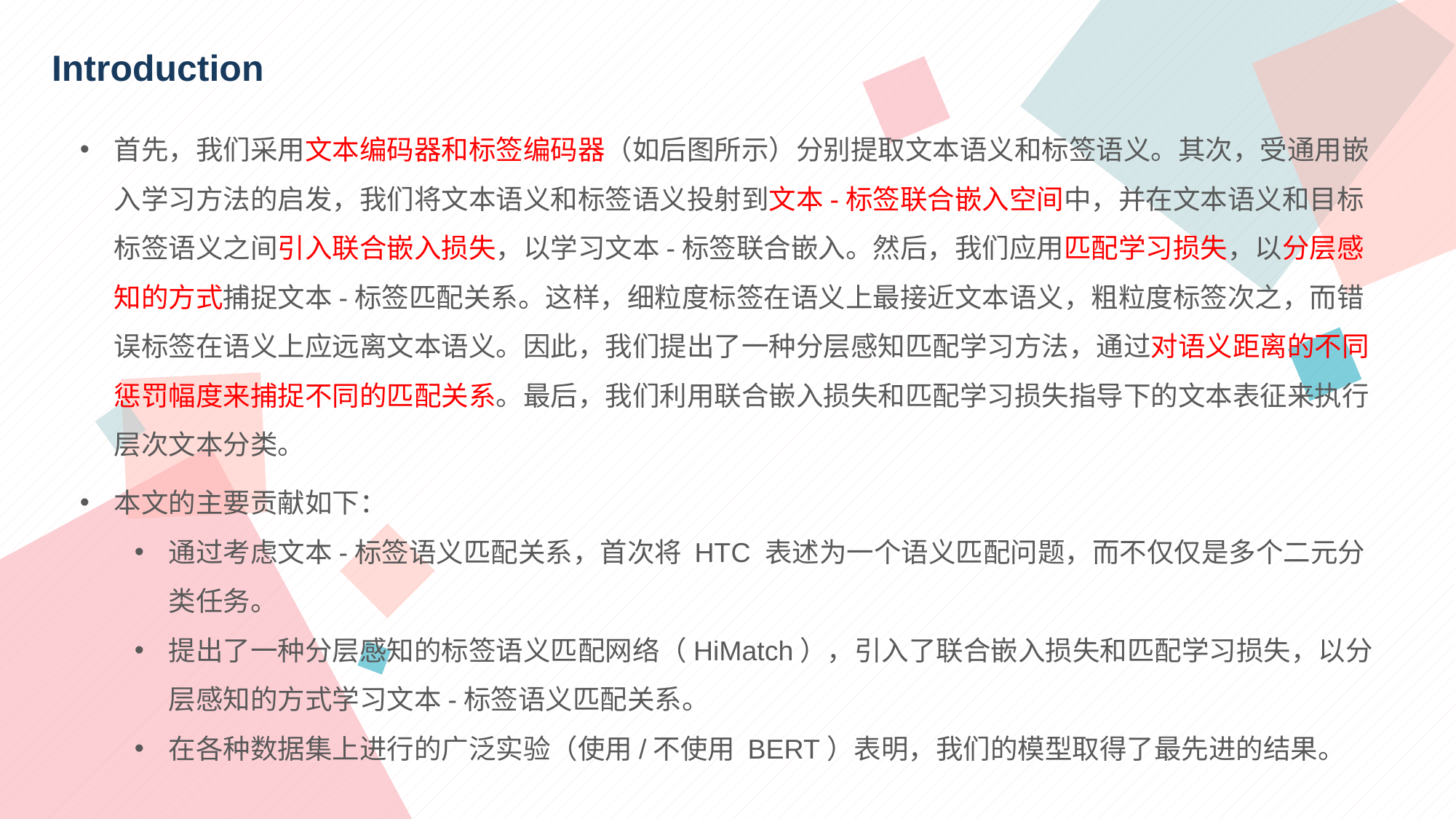

Introduction
首先，我们采用文本编码器和标签编码器（如后图所示）分别提取文本语义和标签语义。其次，受通用嵌入学习方法的启发，我们将文本语义和标签语义投射到文本-标签联合嵌入空间中，并在文本语义和目标标签语义之间引入联合嵌入损失，以学习文本-标签联合嵌入。然后，我们应用匹配学习损失，以分层感知的方式捕捉文本-标签匹配关系。这样，细粒度标签在语义上最接近文本语义，粗粒度标签次之，而错误标签在语义上应远离文本语义。因此，我们提出了一种分层感知匹配学习方法，通过对语义距离的不同惩罚幅度来捕捉不同的匹配关系。最后，我们利用联合嵌入损失和匹配学习损失指导下的文本表征来执行层次文本分类。
本文的主要贡献如下：
通过考虑文本-标签语义匹配关系，首次将 HTC 表述为一个语义匹配问题，而不仅仅是多个二元分类任务。
提出了一种分层感知的标签语义匹配网络（HiMatch），引入了联合嵌入损失和匹配学习损失，以分层感知的方式学习文本-标签语义匹配关系。
在各种数据集上进行的广泛实验（使用/不使用 BERT）表明，我们的模型取得了最先进的结果。